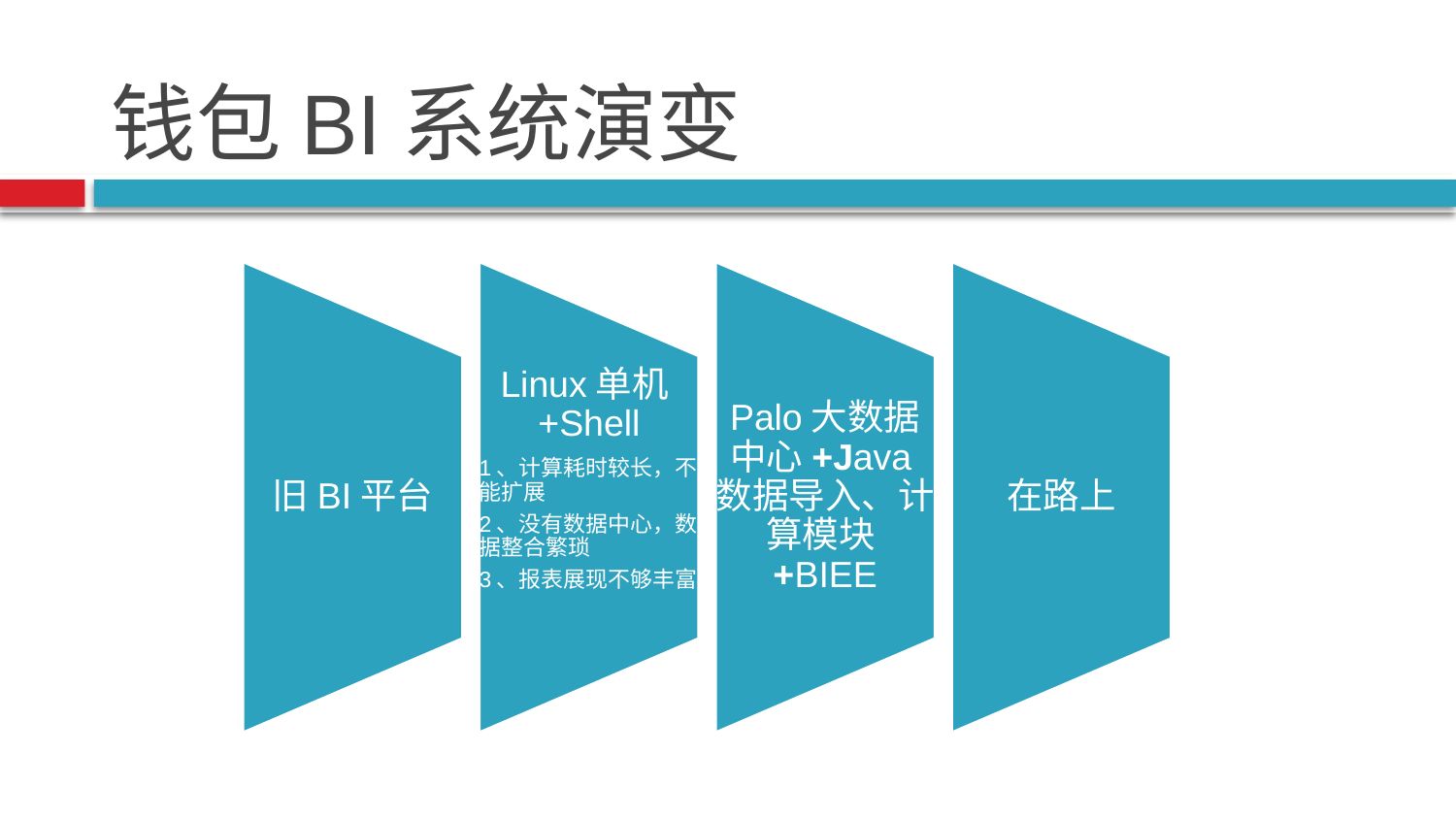

# 钱包BI系统演变
旧BI平台
Linux单机+Shell
1、计算耗时较长，不能扩展
2、没有数据中心，数据整合繁琐
3、报表展现不够丰富

Palo大数据中心+Java数据导入、计算模块+BIEE
在路上